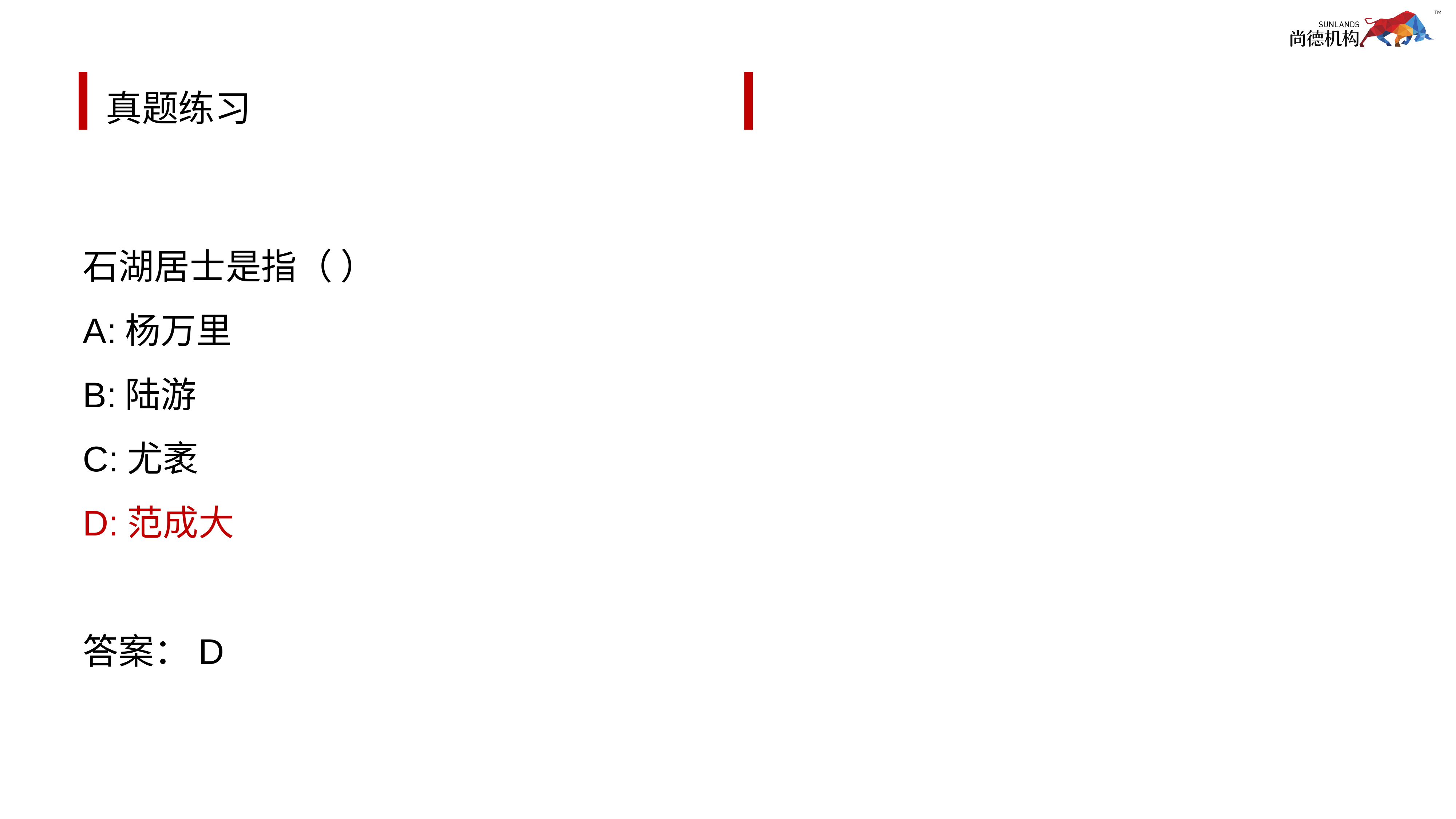

# 真题练习
石湖居士是指（ ）
A:杨万里
B:陆游
C:尤袤
D:范成大

答案：D